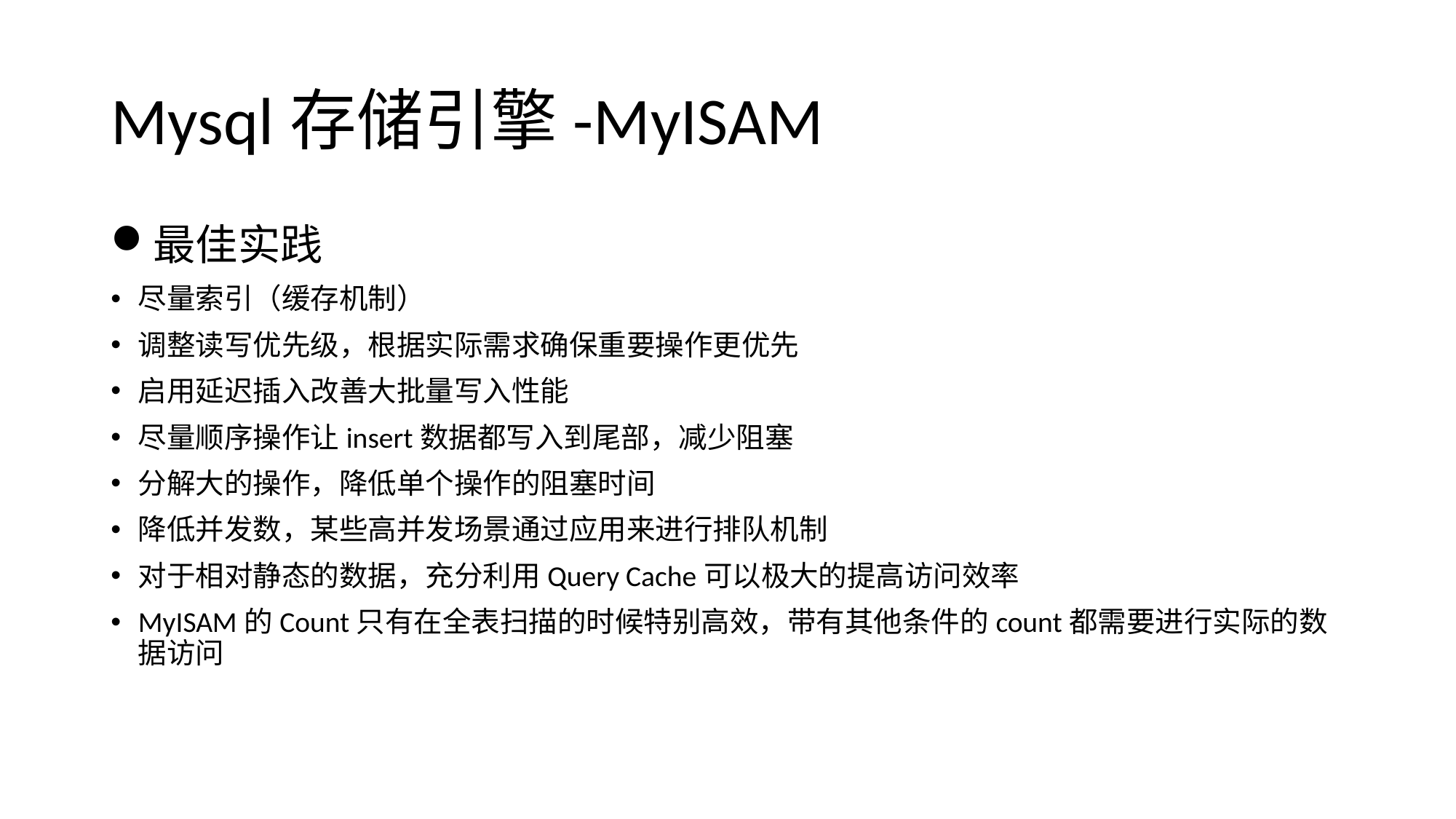

# Mysql存储引擎-MyISAM
最佳实践
尽量索引（缓存机制）
调整读写优先级，根据实际需求确保重要操作更优先
启用延迟插入改善大批量写入性能
尽量顺序操作让insert数据都写入到尾部，减少阻塞
分解大的操作，降低单个操作的阻塞时间
降低并发数，某些高并发场景通过应用来进行排队机制
对于相对静态的数据，充分利用Query Cache可以极大的提高访问效率
MyISAM的Count只有在全表扫描的时候特别高效，带有其他条件的count都需要进行实际的数据访问